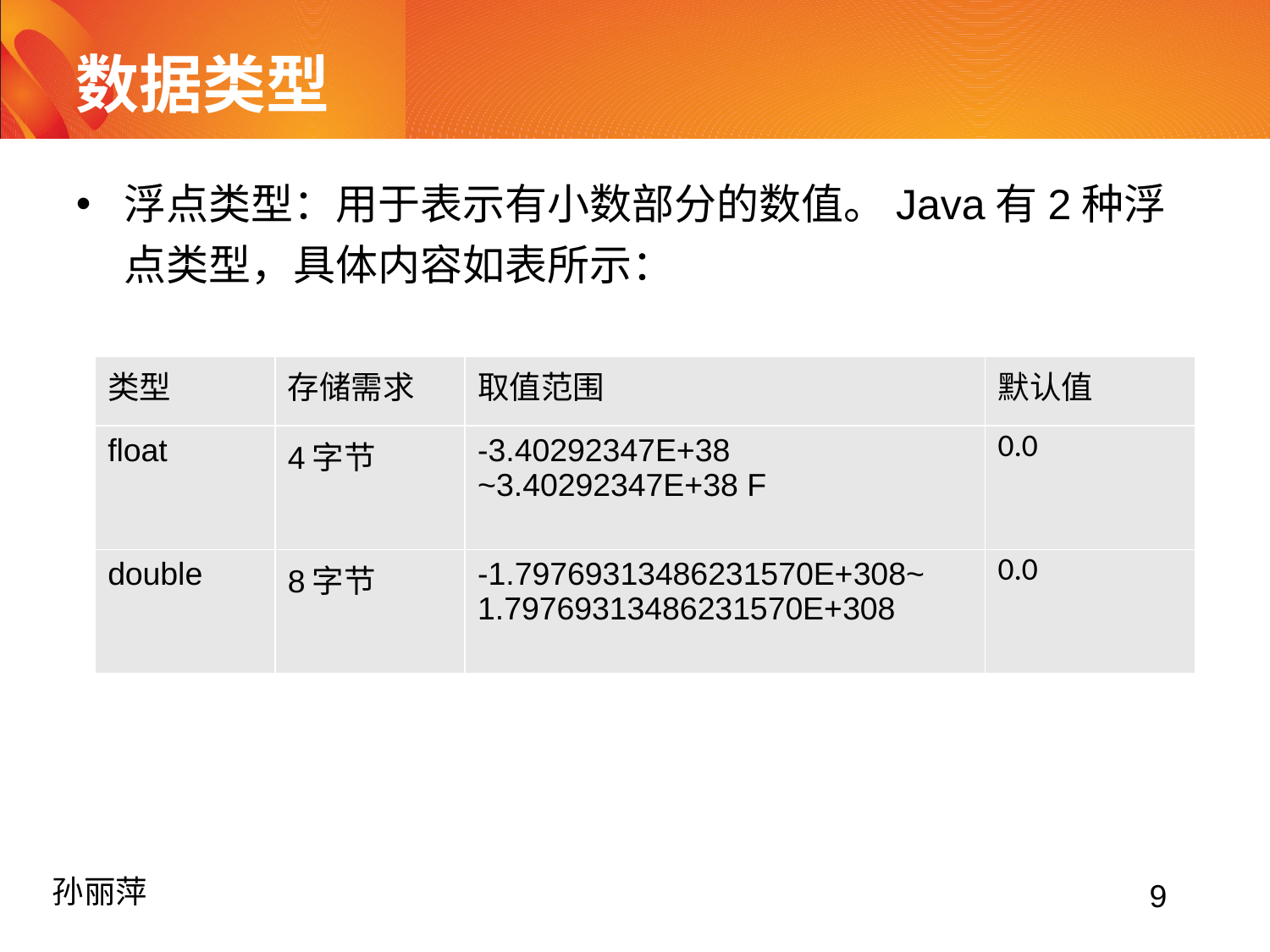

# 数据类型
浮点类型：用于表示有小数部分的数值。Java有2种浮点类型，具体内容如表所示：
| 类型 | 存储需求 | 取值范围 | 默认值 |
| --- | --- | --- | --- |
| float | 4字节 | -3.40292347E+38 ~3.40292347E+38 F | 0.0 |
| double | 8字节 | -1.79769313486231570E+308~ 1.79769313486231570E+308 | 0.0 |